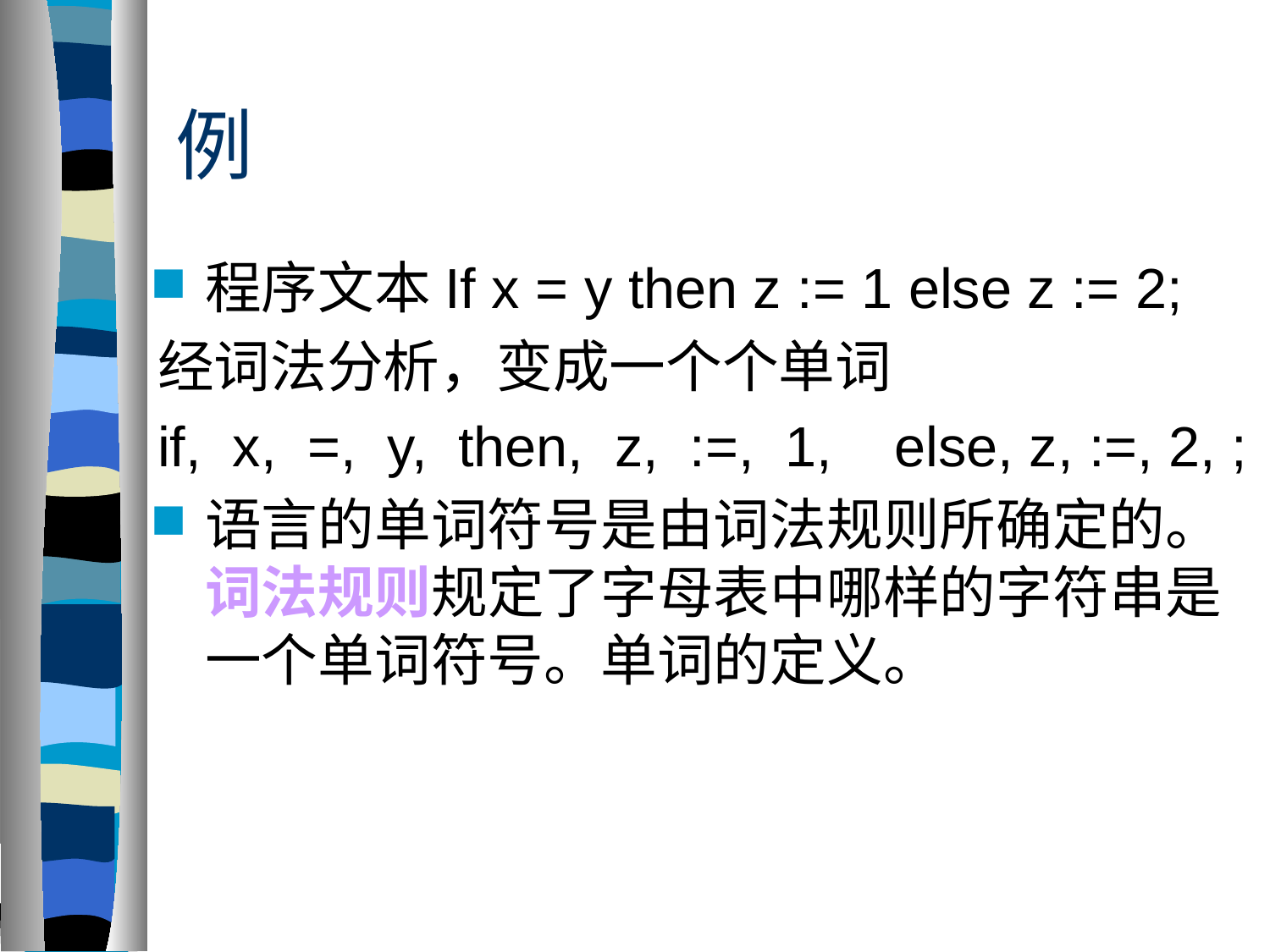

# 例
程序文本If x = y then z := 1 else z := 2;
经词法分析，变成一个个单词
if,  x,  =,  y,  then,  z,  :=,  1,    else, z, :=, 2, ;
语言的单词符号是由词法规则所确定的。词法规则规定了字母表中哪样的字符串是一个单词符号。单词的定义。